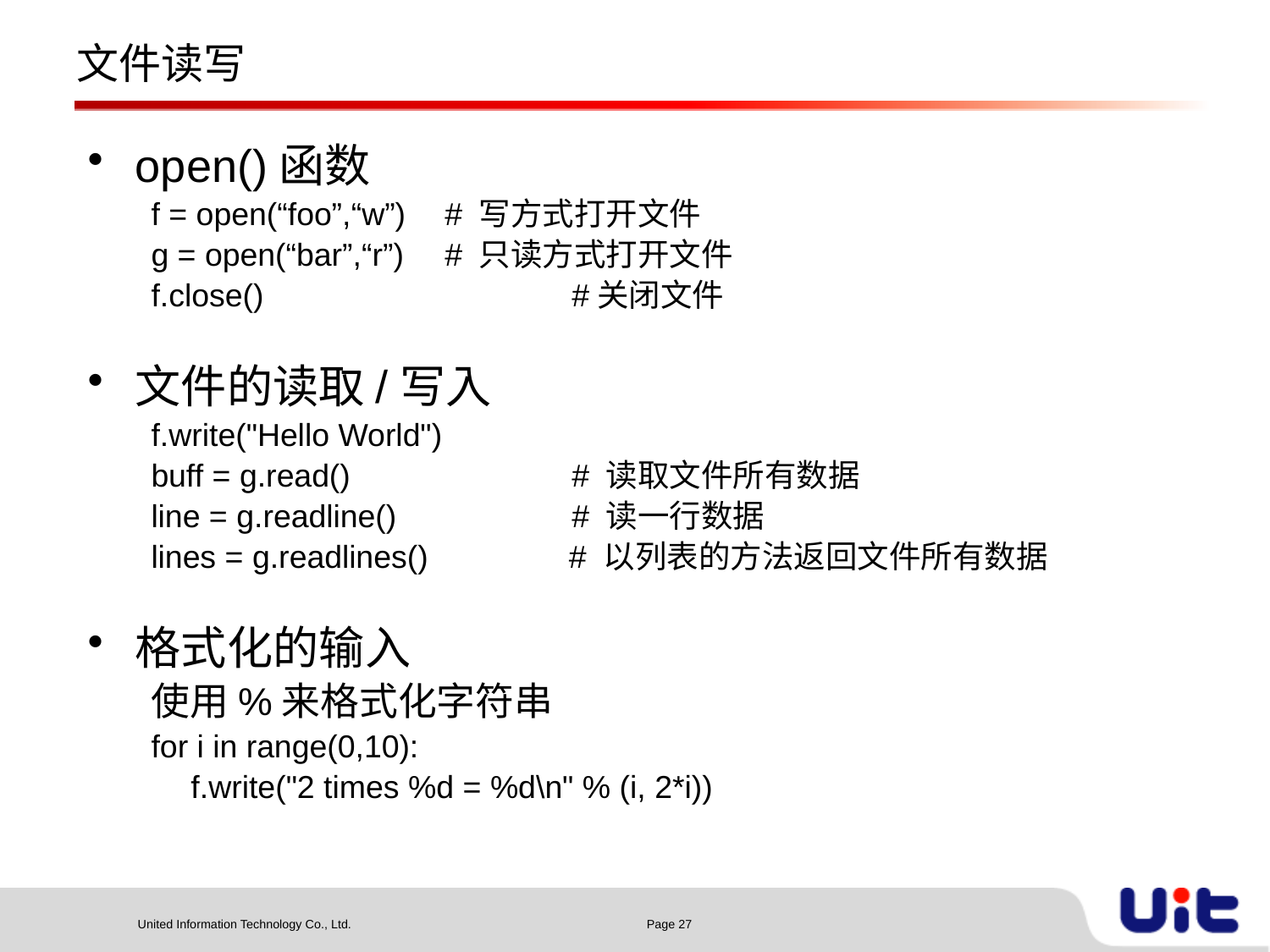

# 文件读写
open()函数
f = open(“foo”,“w”) 	# 写方式打开文件
g = open(“bar”,“r”) 	# 只读方式打开文件
f.close()			#关闭文件

文件的读取/写入
f.write("Hello World")
buff = g.read() 		# 读取文件所有数据
line = g.readline() 		# 读一行数据
lines = g.readlines() 	              # 以列表的方法返回文件所有数据

格式化的输入
使用%来格式化字符串
for i in range(0,10):
	f.write("2 times %d = %d\n" % (i, 2*i))

Page 27